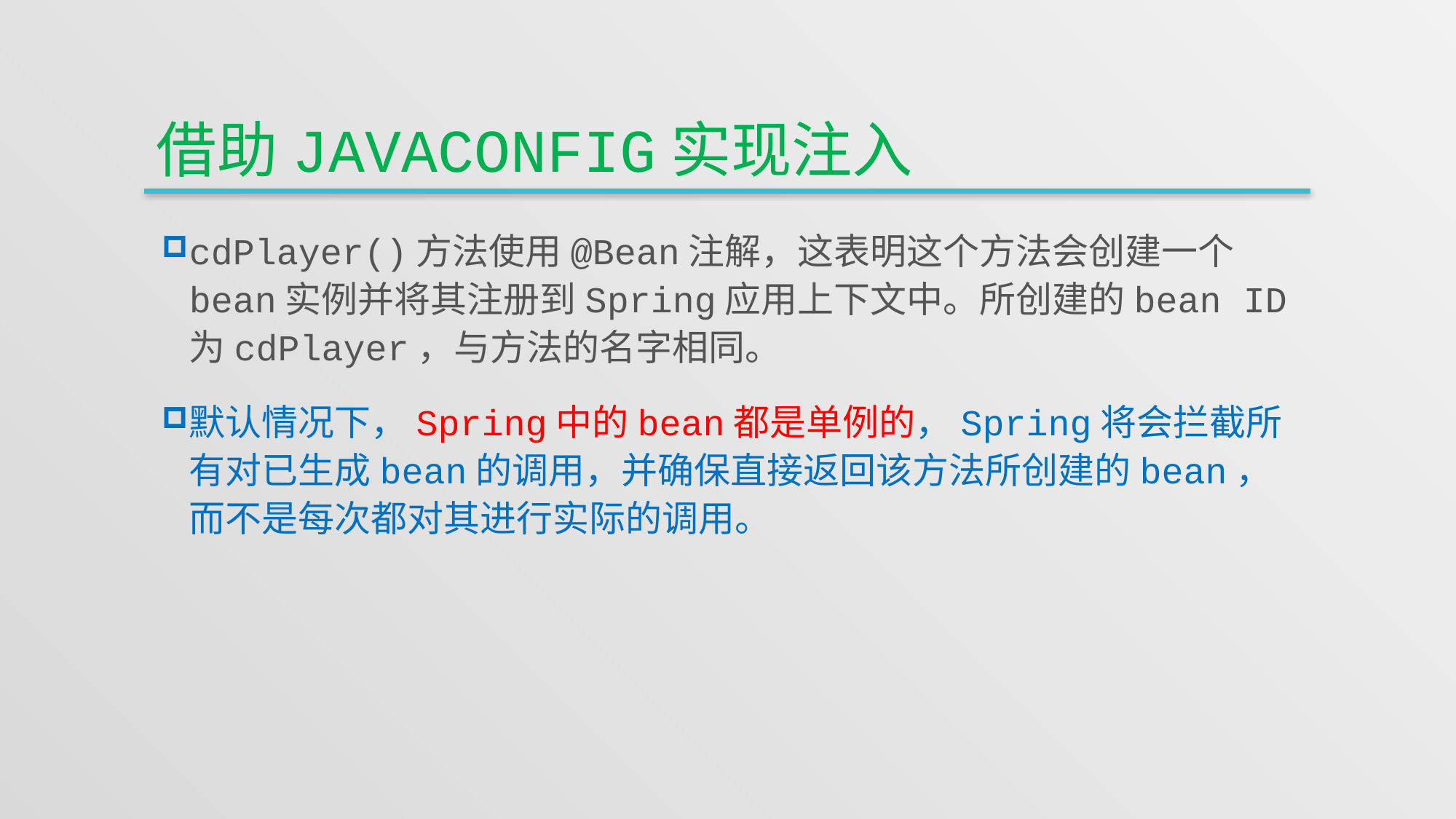

# 借助Javaconfig实现注入
cdPlayer()方法使用@Bean注解，这表明这个方法会创建一个bean实例并将其注册到Spring应用上下文中。所创建的bean ID为cdPlayer，与方法的名字相同。
默认情况下，Spring中的bean都是单例的，Spring将会拦截所有对已生成bean的调用，并确保直接返回该方法所创建的bean，而不是每次都对其进行实际的调用。